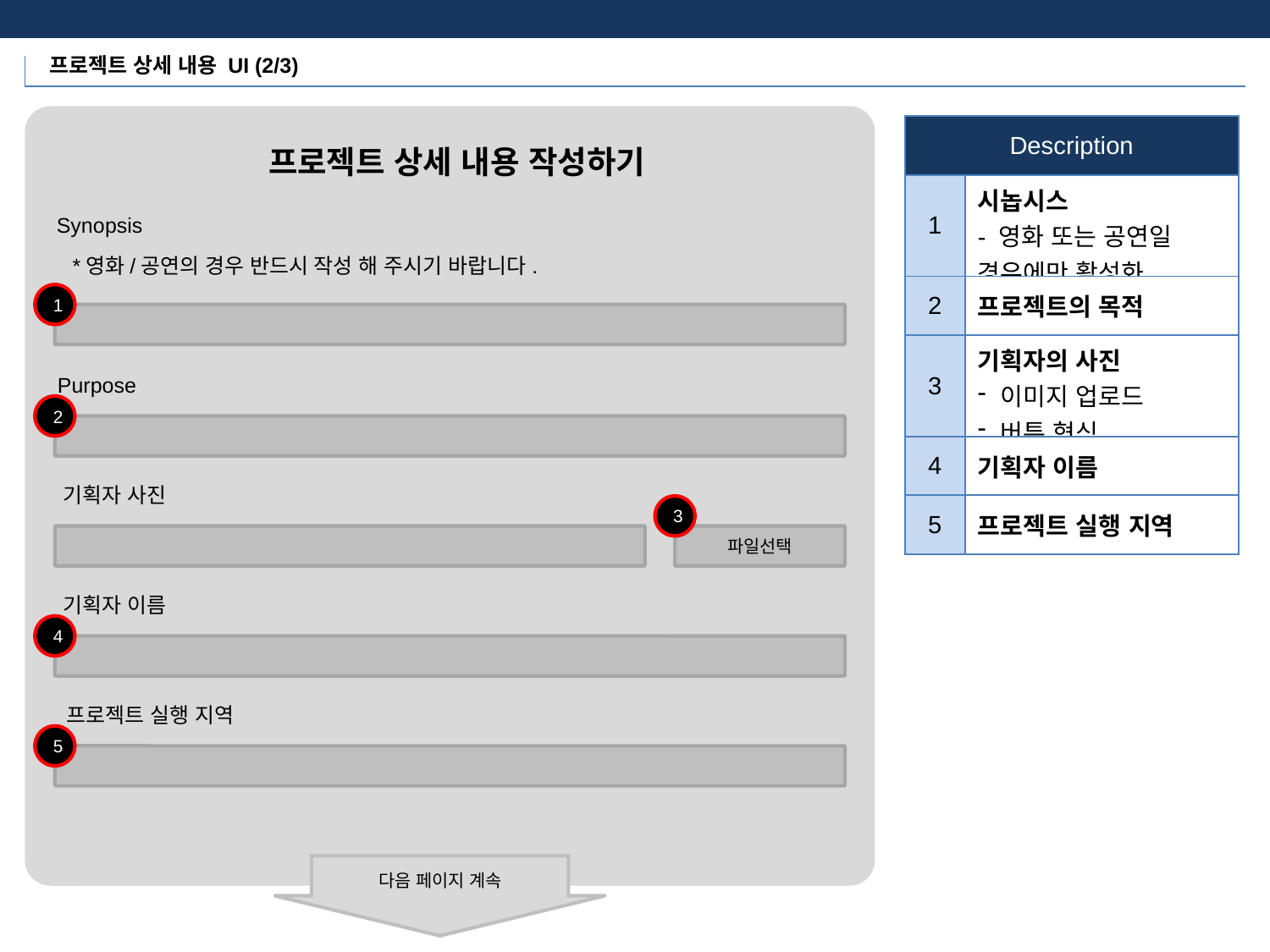

프로젝트 상세 내용 UI (2/3)

| Description |  |
| --- | --- |
| 1 | 시놉시스 - 영화 또는 공연일 경우에만 활성화 |
| 2 | 프로젝트의 목적 |
| 3 | 기획자의 사진 이미지 업로드 버튼 형식 |
| 4 | 기획자 이름 |
| 5 | 프로젝트 실행 지역 |
프로젝트 상세 내용 작성하기
Synopsis
*영화/공연의 경우 반드시 작성 해 주시기 바랍니다.
1

Purpose
2

기획자 사진
3

파일선택
기획자 이름
4

프로젝트 실행 지역
5

다음 페이지 계속